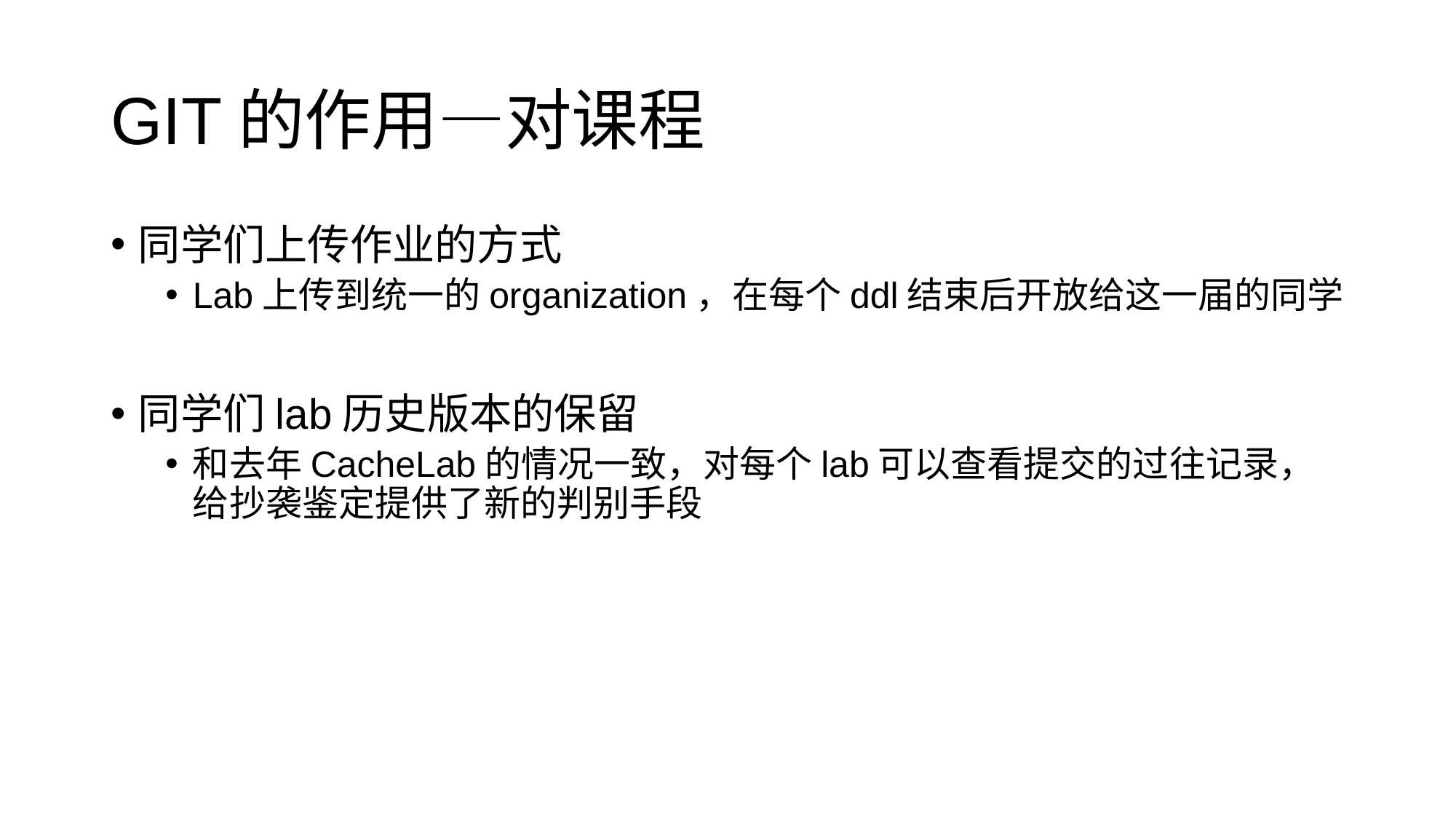

# GIT的作用—对课程
同学们上传作业的方式
Lab上传到统一的organization，在每个ddl结束后开放给这一届的同学

同学们lab历史版本的保留
和去年CacheLab的情况一致，对每个lab可以查看提交的过往记录，给抄袭鉴定提供了新的判别手段